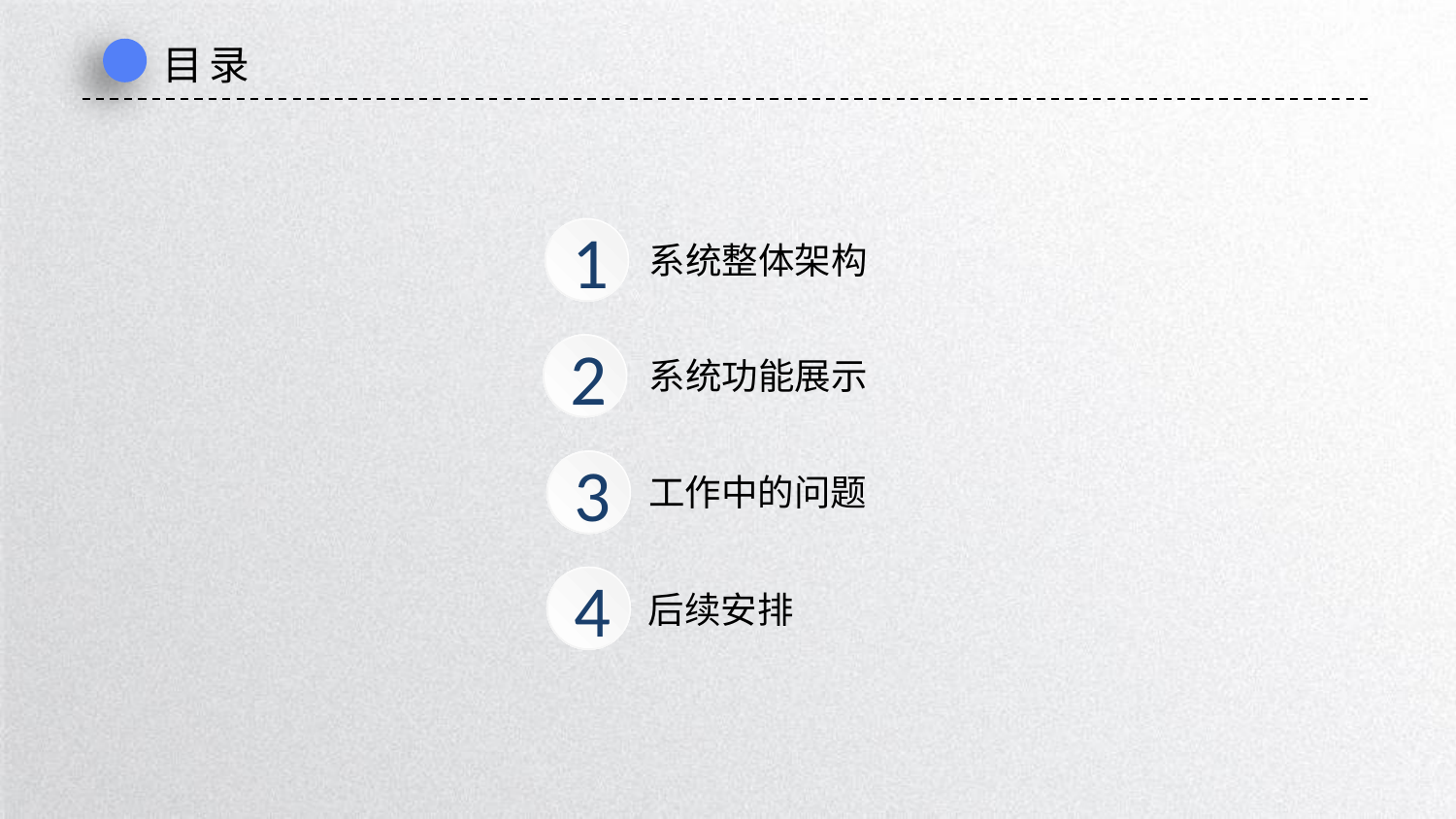

目录

1
系统整体架构

2
系统功能展示

3
工作中的问题

4
后续安排